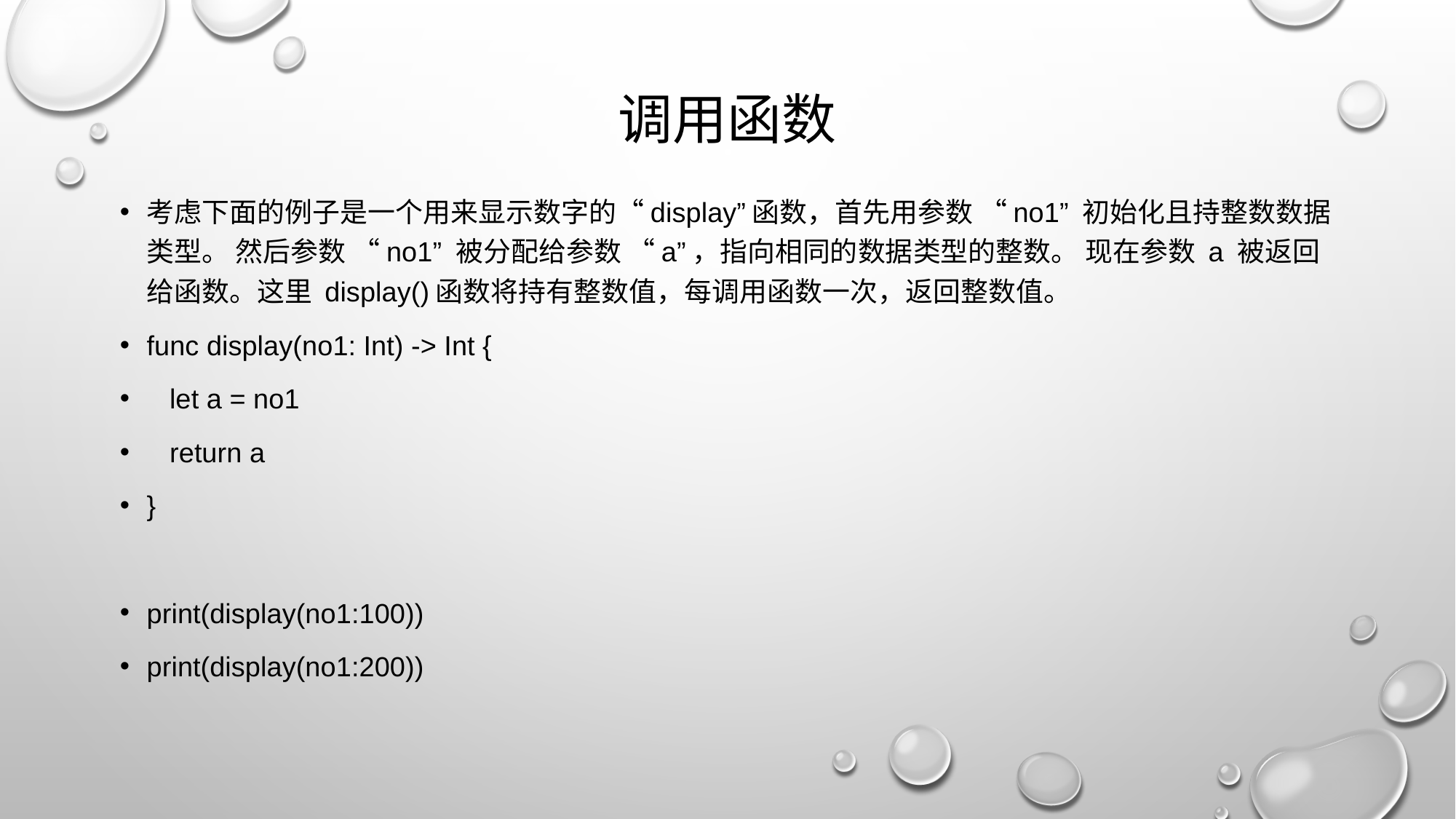

# 调用函数
考虑下面的例子是一个用来显示数字的“display”函数，首先用参数 “no1” 初始化且持整数数据类型。 然后参数 “no1” 被分配给参数 “a”，指向相同的数据类型的整数。 现在参数 a 被返回给函数。这里 display()函数将持有整数值，每调用函数一次，返回整数值。
func display(no1: Int) -> Int {
   let a = no1
   return a
}

print(display(no1:100))
print(display(no1:200))